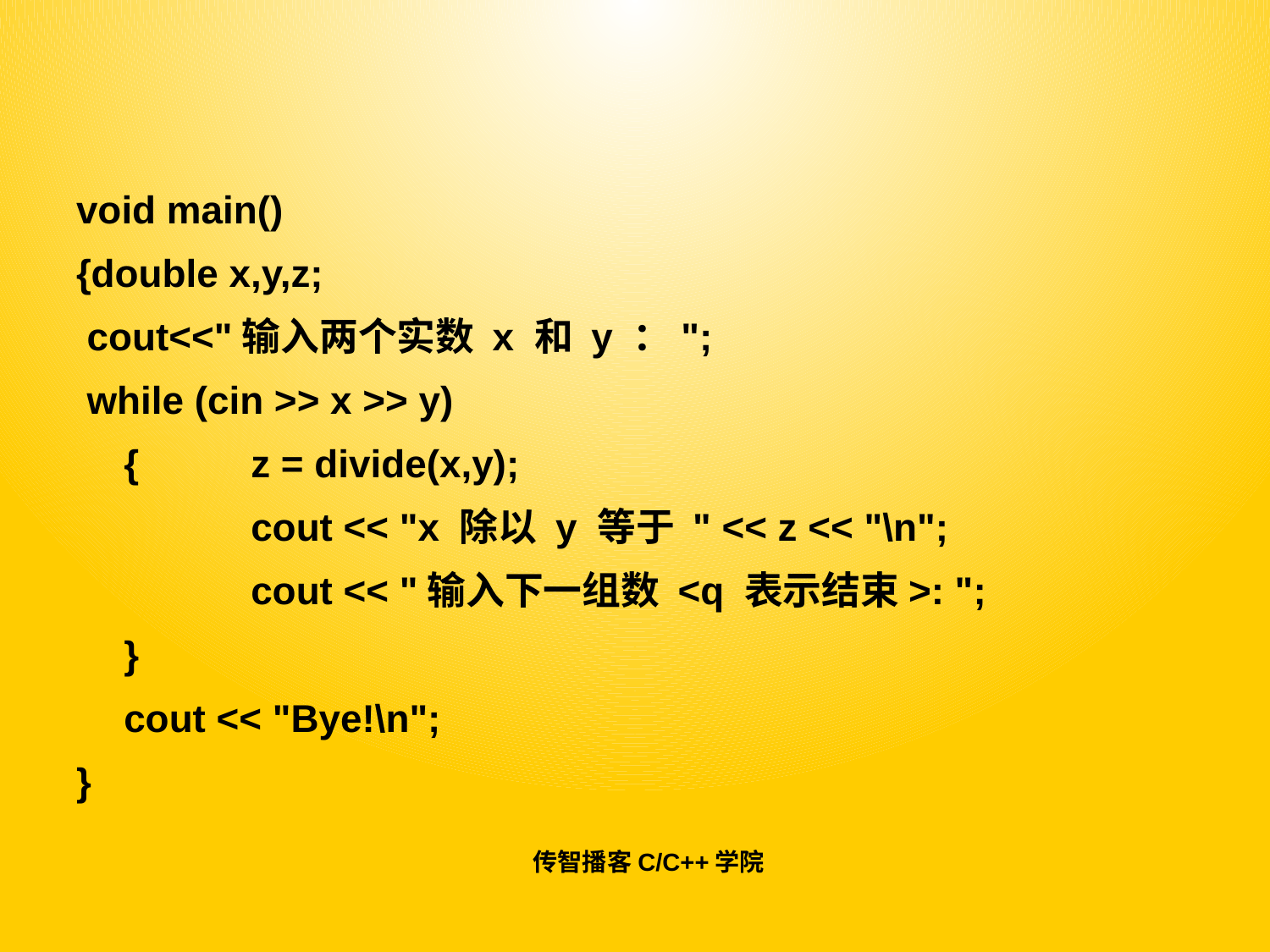

#
void main()
{double x,y,z;
 cout<<"输入两个实数 x 和 y ：";
 while (cin >> x >> y)
	{	z = divide(x,y);
		cout << "x 除以 y 等于 " << z << "\n";
		cout << "输入下一组数 <q 表示结束>: ";
	}
	cout << "Bye!\n";
}
传智播客C/C++学院